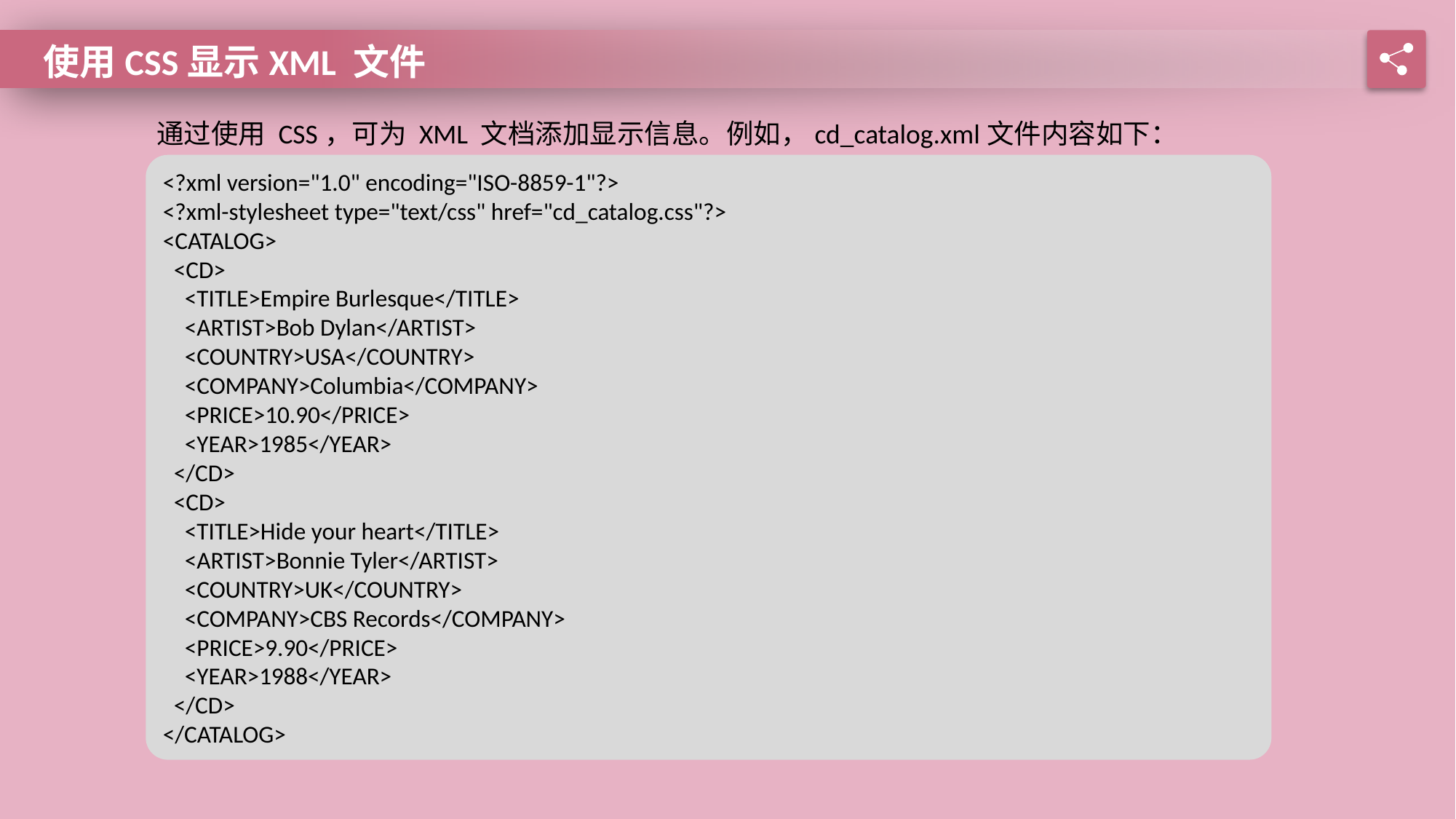

使用CSS显示XML 文件
通过使用 CSS，可为 XML 文档添加显示信息。例如，cd_catalog.xml文件内容如下：
<?xml version="1.0" encoding="ISO-8859-1"?>
<?xml-stylesheet type="text/css" href="cd_catalog.css"?>
<CATALOG>
  <CD>
    <TITLE>Empire Burlesque</TITLE>
    <ARTIST>Bob Dylan</ARTIST>
    <COUNTRY>USA</COUNTRY>
    <COMPANY>Columbia</COMPANY>
    <PRICE>10.90</PRICE>
    <YEAR>1985</YEAR>
  </CD>
  <CD>
    <TITLE>Hide your heart</TITLE>
    <ARTIST>Bonnie Tyler</ARTIST>
    <COUNTRY>UK</COUNTRY>
    <COMPANY>CBS Records</COMPANY>
    <PRICE>9.90</PRICE>
    <YEAR>1988</YEAR>
  </CD>
</CATALOG>